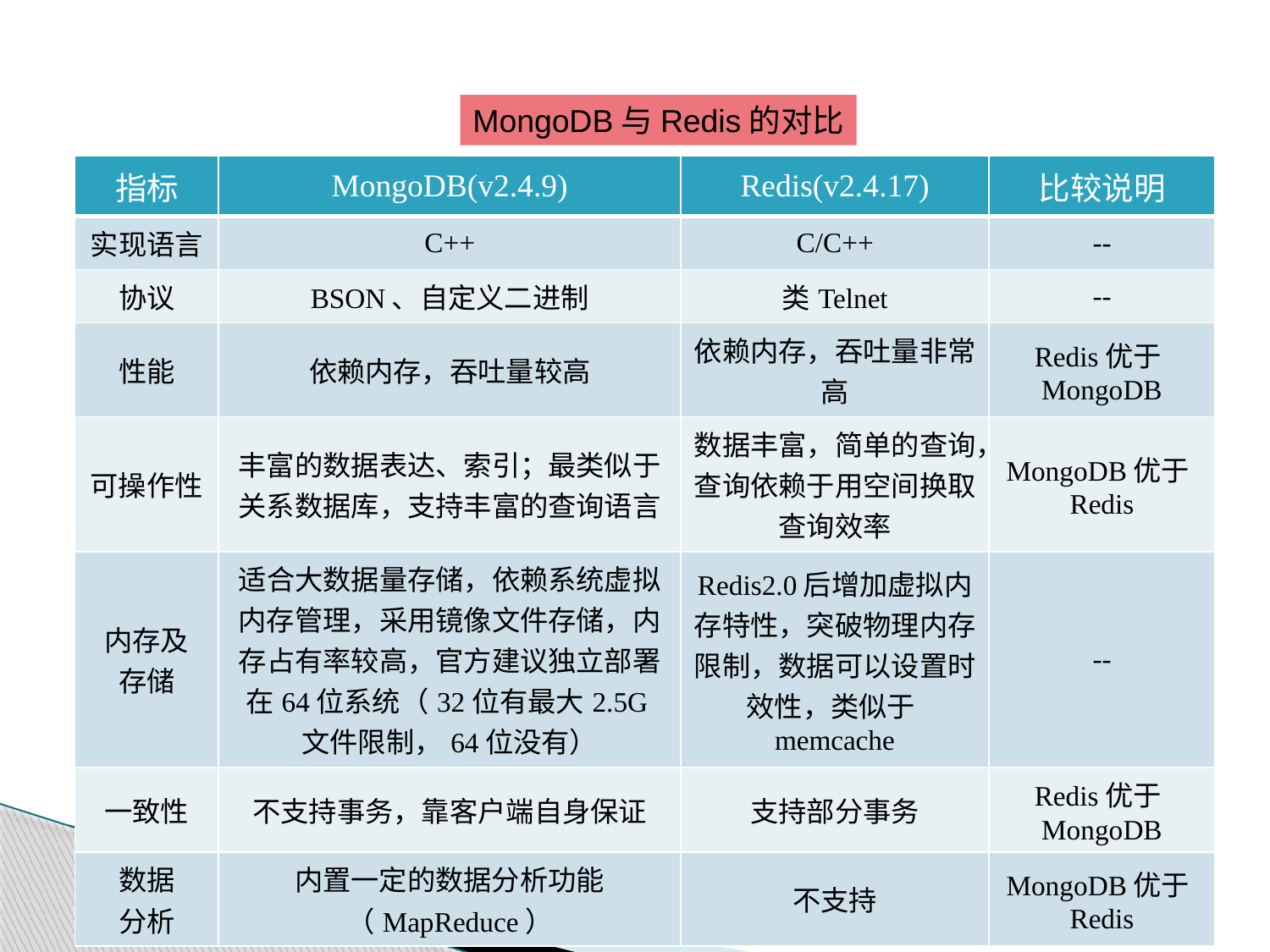

MongoDB与Redis的对比
| 指标 | MongoDB(v2.4.9) | Redis(v2.4.17) | 比较说明 |
| --- | --- | --- | --- |
| 实现语言 | C++ | C/C++ | -- |
| 协议 | BSON、自定义二进制 | 类Telnet | -- |
| 性能 | 依赖内存，吞吐量较高 | 依赖内存，吞吐量非常高 | Redis优于MongoDB |
| 可操作性 | 丰富的数据表达、索引；最类似于关系数据库，支持丰富的查询语言 | 数据丰富，简单的查询，查询依赖于用空间换取查询效率 | MongoDB优于Redis |
| 内存及 存储 | 适合大数据量存储，依赖系统虚拟内存管理，采用镜像文件存储，内存占有率较高，官方建议独立部署在64位系统（32位有最大2.5G文件限制，64位没有） | Redis2.0后增加虚拟内存特性，突破物理内存限制，数据可以设置时效性，类似于memcache | -- |
| 一致性 | 不支持事务，靠客户端自身保证 | 支持部分事务 | Redis优于MongoDB |
| 数据 分析 | 内置一定的数据分析功能（MapReduce） | 不支持 | MongoDB优于Redis |